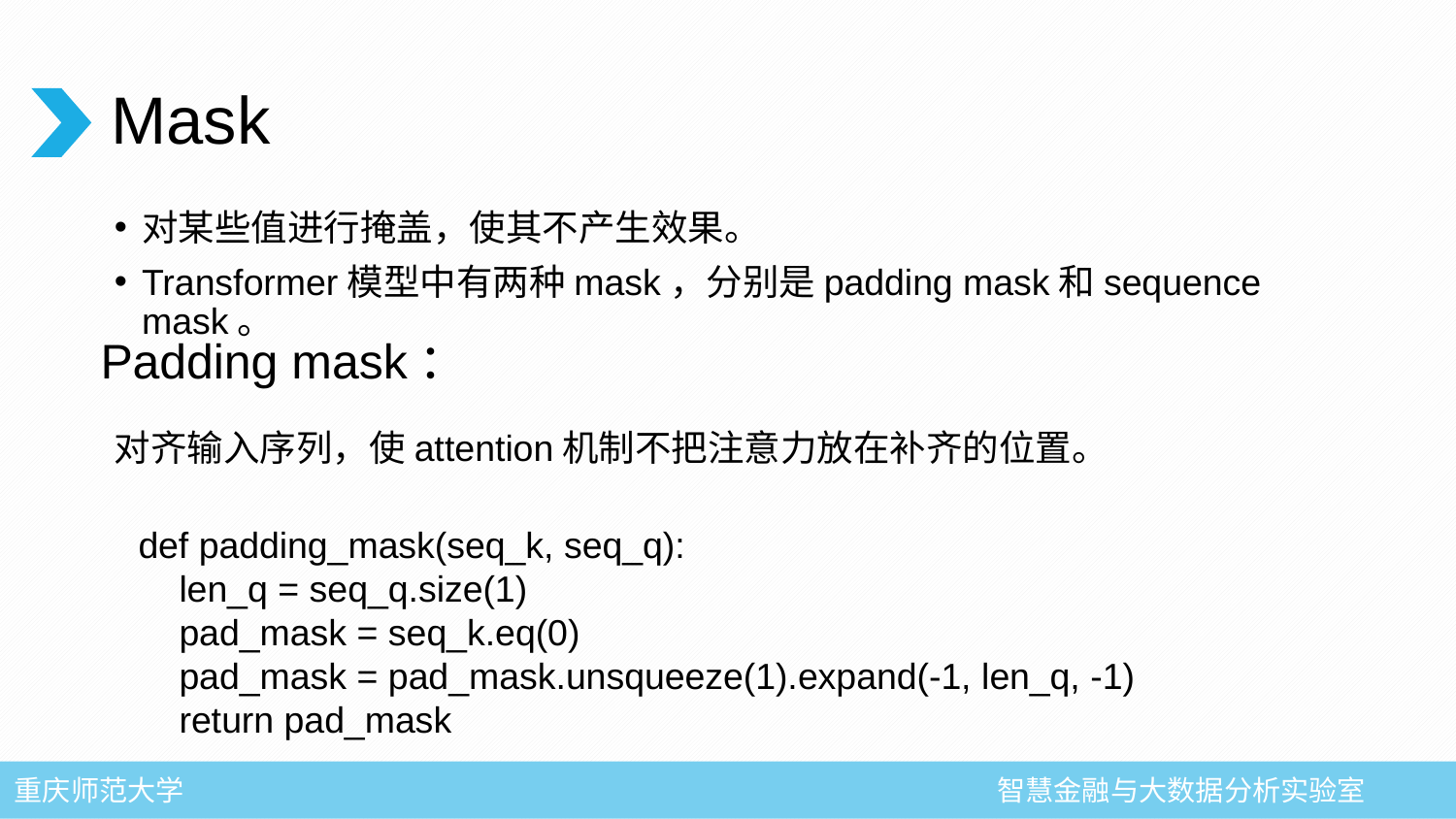

# Mask

对某些值进行掩盖，使其不产生效果。
Transformer模型中有两种mask，分别是padding mask和sequence mask。

Padding mask：
对齐输入序列，使attention机制不把注意力放在补齐的位置。
def padding_mask(seq_k, seq_q):
    len_q = seq_q.size(1)
    pad_mask = seq_k.eq(0)
    pad_mask = pad_mask.unsqueeze(1).expand(-1, len_q, -1)
    return pad_mask
重庆师范大学                                                                                                                                 智慧金融与大数据分析实验室